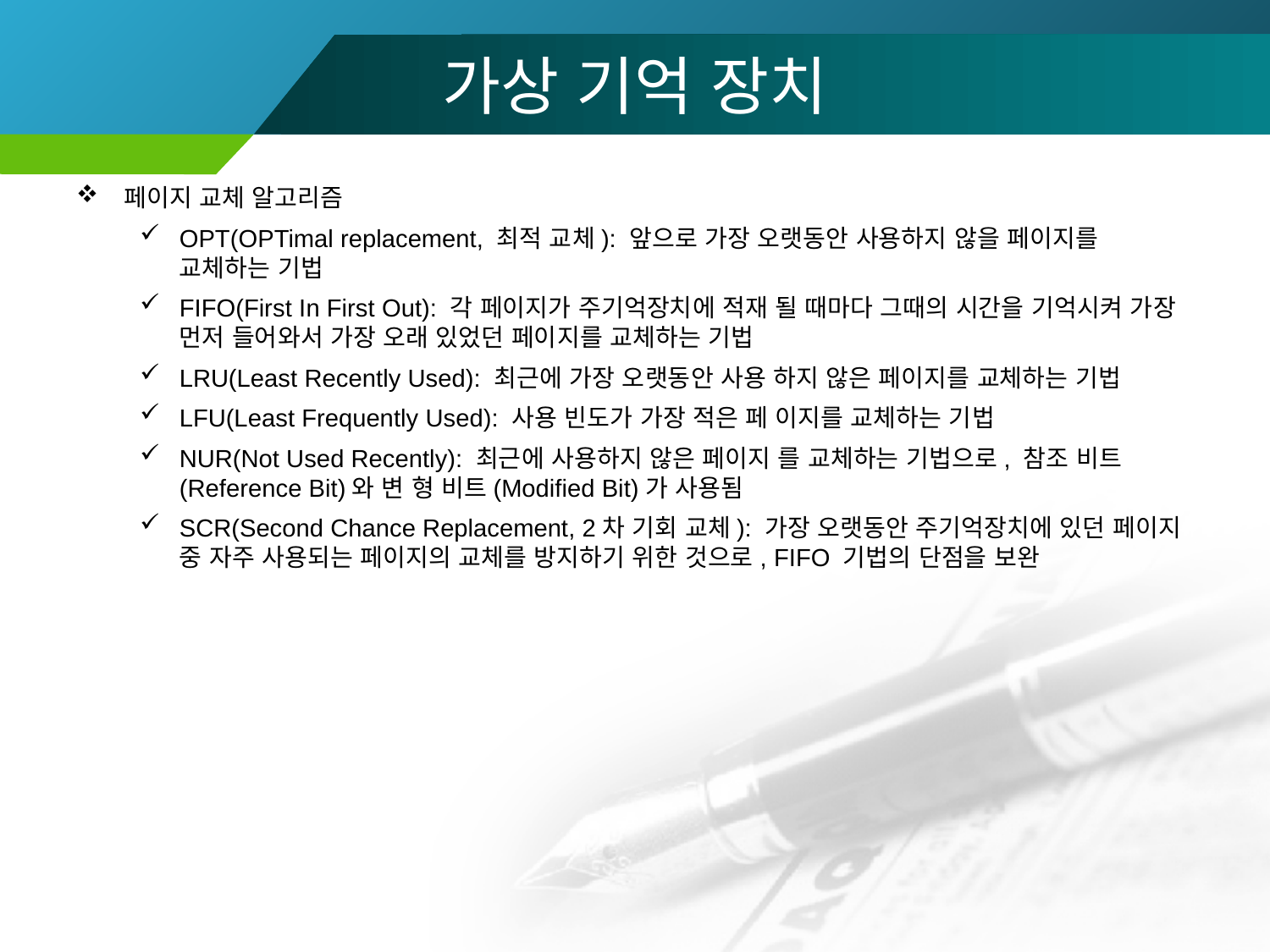

# 가상 기억 장치
페이지 교체 알고리즘
OPT(OPTimal replacement, 최적 교체): 앞으로 가장 오랫동안 사용하지 않을 페이지를 교체하는 기법
FIFO(First In First Out): 각 페이지가 주기억장치에 적재 될 때마다 그때의 시간을 기억시켜 가장 먼저 들어와서 가장 오래 있었던 페이지를 교체하는 기법
LRU(Least Recently Used): 최근에 가장 오랫동안 사용 하지 않은 페이지를 교체하는 기법
LFU(Least Frequently Used): 사용 빈도가 가장 적은 페 이지를 교체하는 기법
NUR(Not Used Recently): 최근에 사용하지 않은 페이지 를 교체하는 기법으로, 참조 비트(Reference Bit)와 변 형 비트(Modified Bit)가 사용됨
SCR(Second Chance Replacement, 2차 기회 교체): 가장 오랫동안 주기억장치에 있던 페이지 중 자주 사용되는 페이지의 교체를 방지하기 위한 것으로, FIFO 기법의 단점을 보완